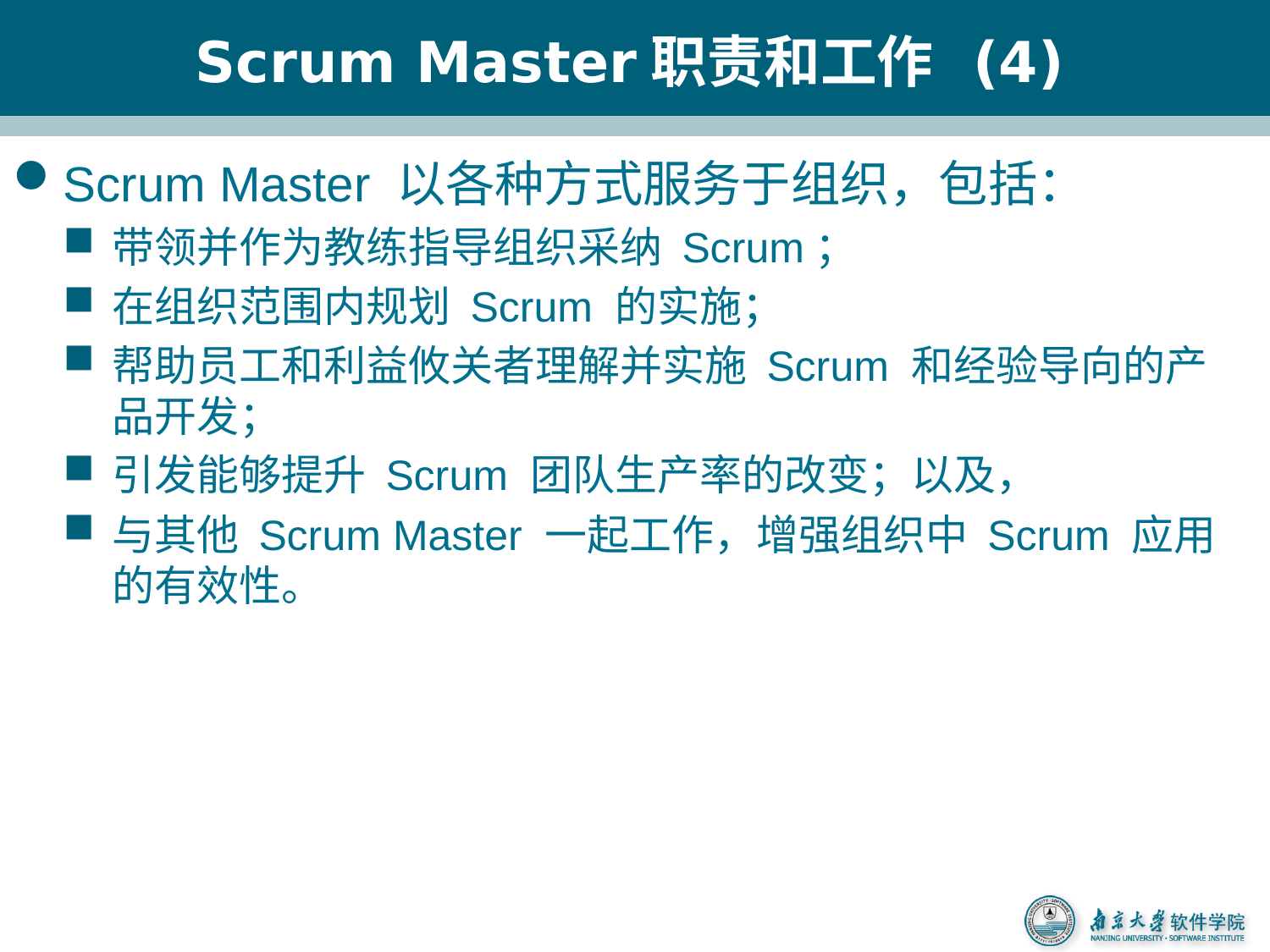

# Scrum Master职责和工作  (4)
Scrum Master 以各种方式服务于组织，包括：
带领并作为教练指导组织采纳 Scrum；
在组织范围内规划 Scrum 的实施；
帮助员工和利益攸关者理解并实施 Scrum 和经验导向的产品开发；
引发能够提升 Scrum 团队生产率的改变；以及，
与其他 Scrum Master 一起工作，增强组织中 Scrum 应用的有效性。